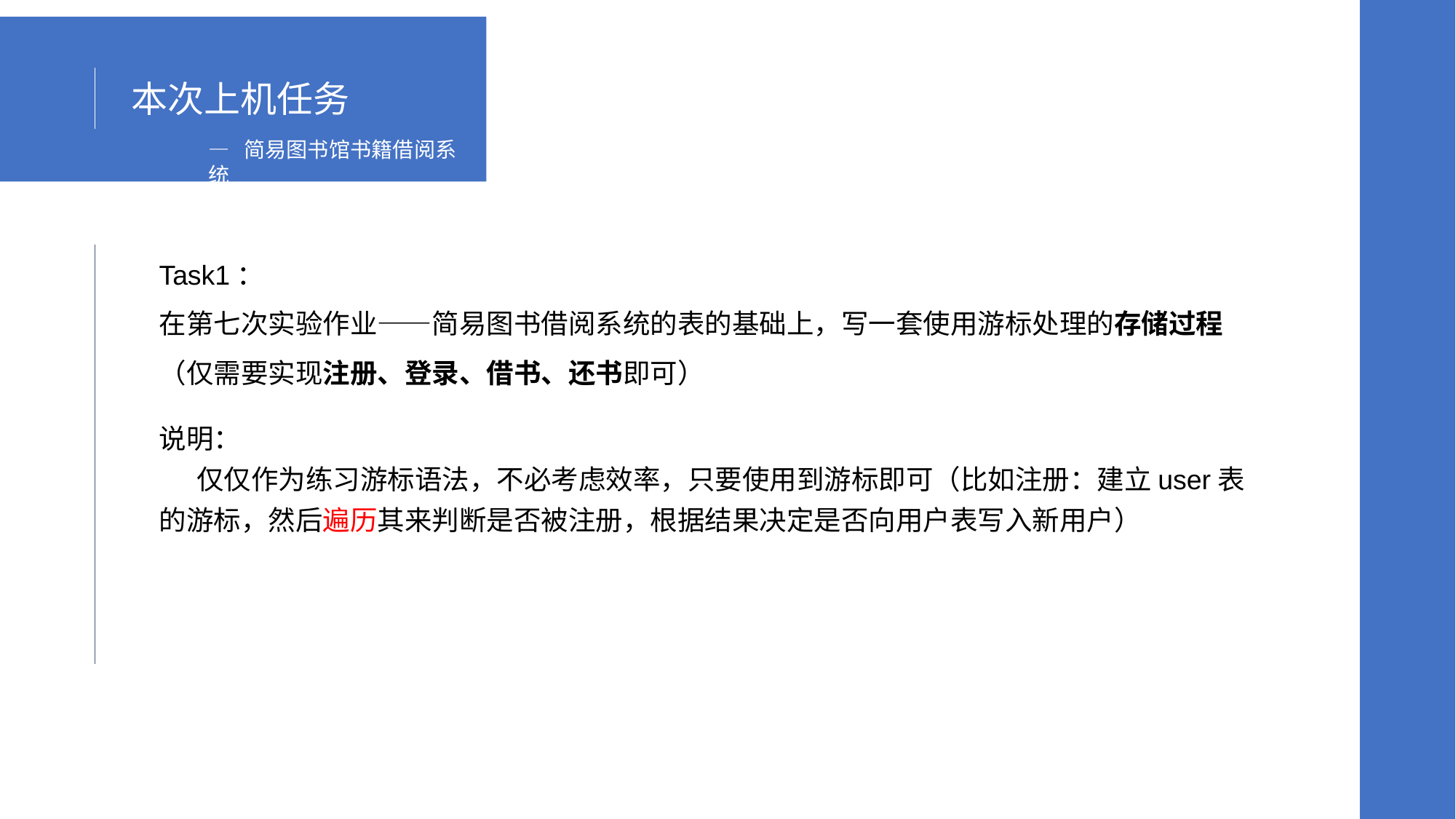

本次上机任务
—  简易图书馆书籍借阅系统
Task1：
在第七次实验作业——简易图书借阅系统的表的基础上，写一套使用游标处理的存储过程（仅需要实现注册、登录、借书、还书即可）

说明：
     仅仅作为练习游标语法，不必考虑效率，只要使用到游标即可（比如注册：建立user表的游标，然后遍历其来判断是否被注册，根据结果决定是否向用户表写入新用户）